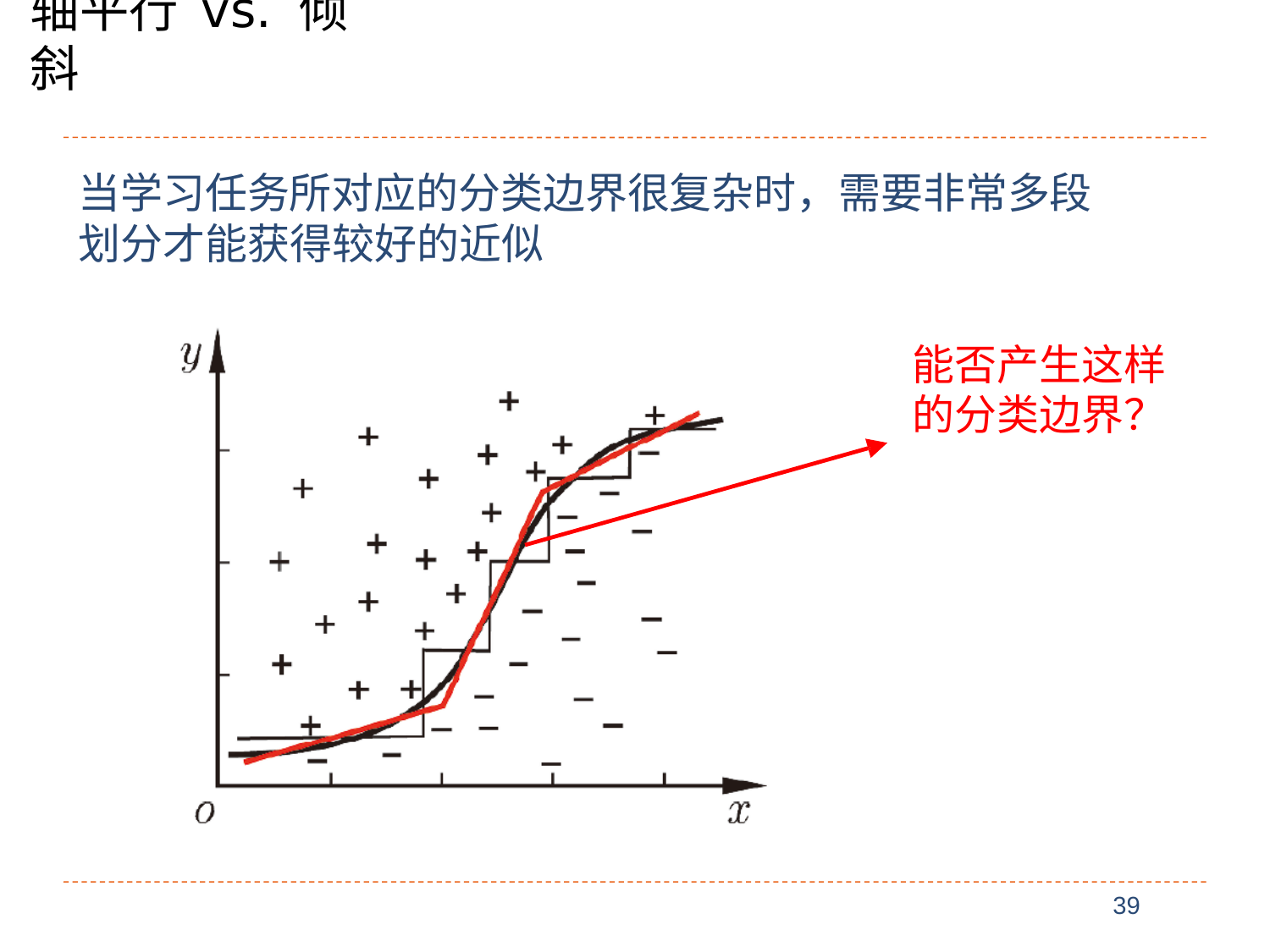

# 轴平行 vs. 倾斜
当学习任务所对应的分类边界很复杂时，需要非常多段
划分才能获得较好的近似

能否产生这样
的分类边界？